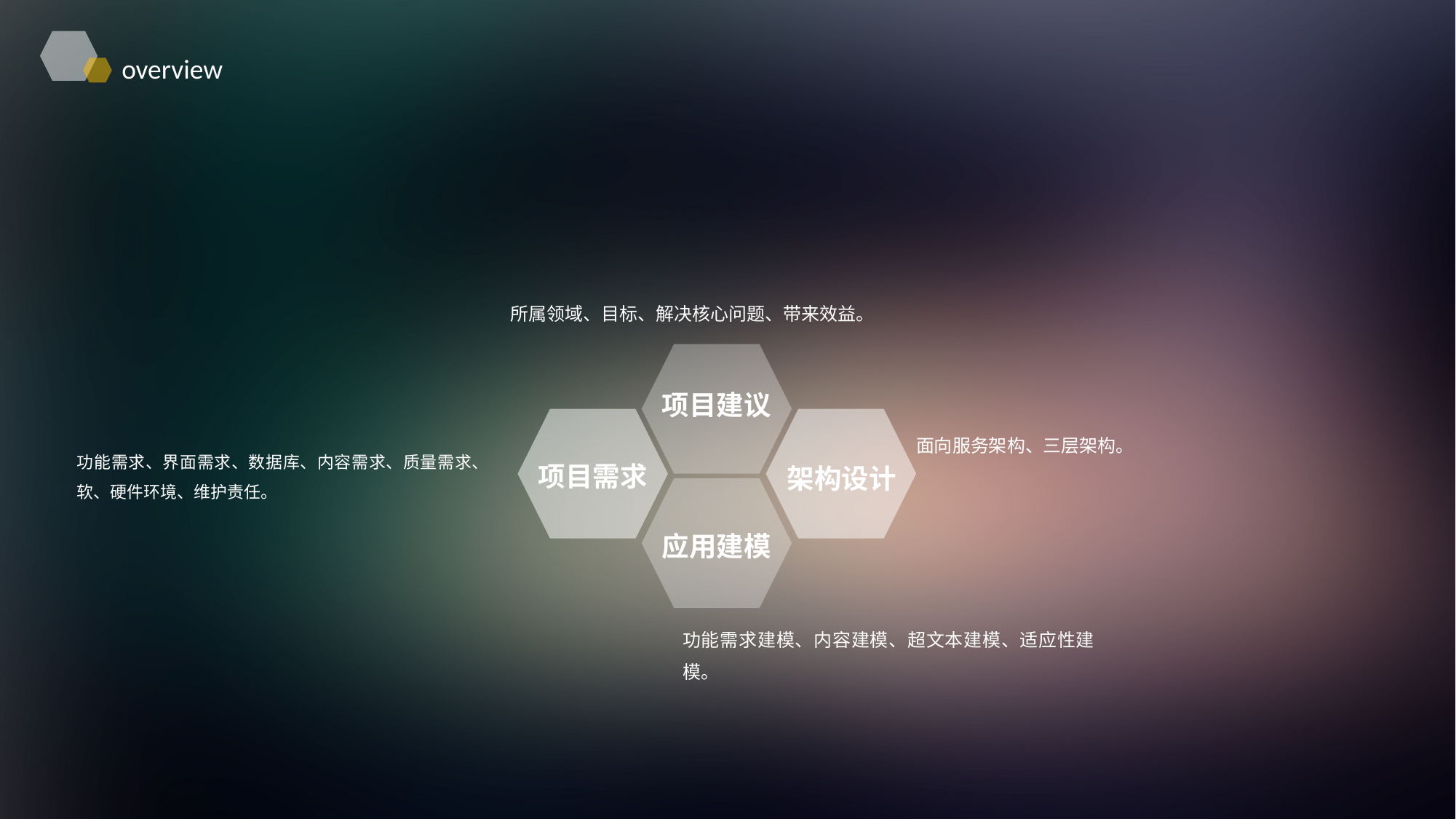

overview

所属领域、目标、解决核心问题、带来效益。

项目建议

面向服务架构、三层架构。
功能需求、界面需求、数据库、内容需求、质量需求、软、硬件环境、维护责任。
项目需求
架构设计

应用建模
功能需求建模、内容建模、超文本建模、适应性建模。